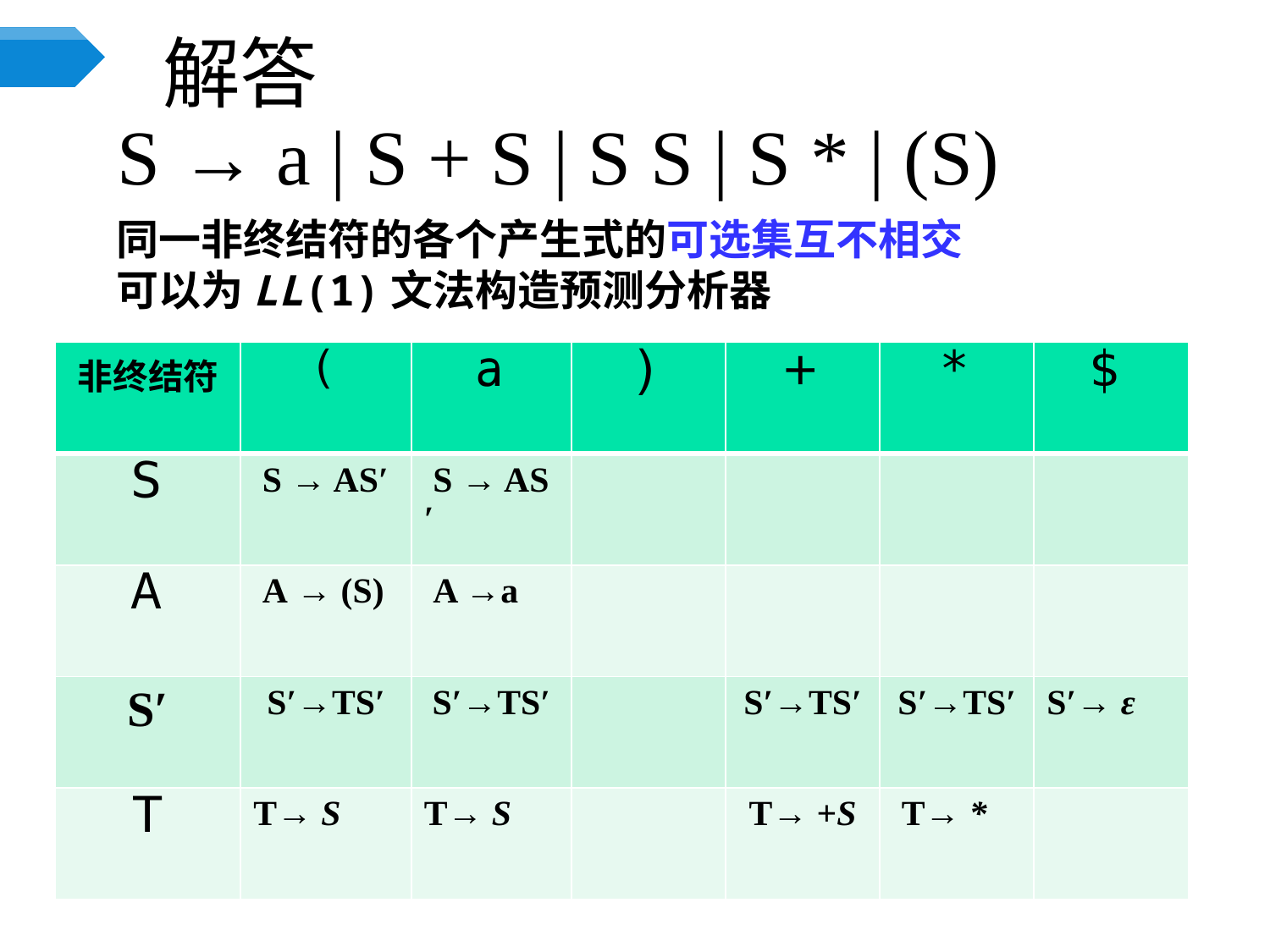

解答
# S → a | S + S | S S | S * | (S)
同一非终结符的各个产生式的可选集互不相交
可以为LL(1)文法构造预测分析器

| 非终结符 | ( | a | ) | + | \* | $ |
| --- | --- | --- | --- | --- | --- | --- |
| S | S → AS′ | S → AS′ |  |  |  |  |
| A | A → (S) | A →a |  |  |  |  |
| S′ | S′→TS′ | S′→TS′ |  | S′→TS′ | S′→TS′ | S′→ ε |
| T | T→ S | T→ S |  | T→ +S | T→ \* |  |